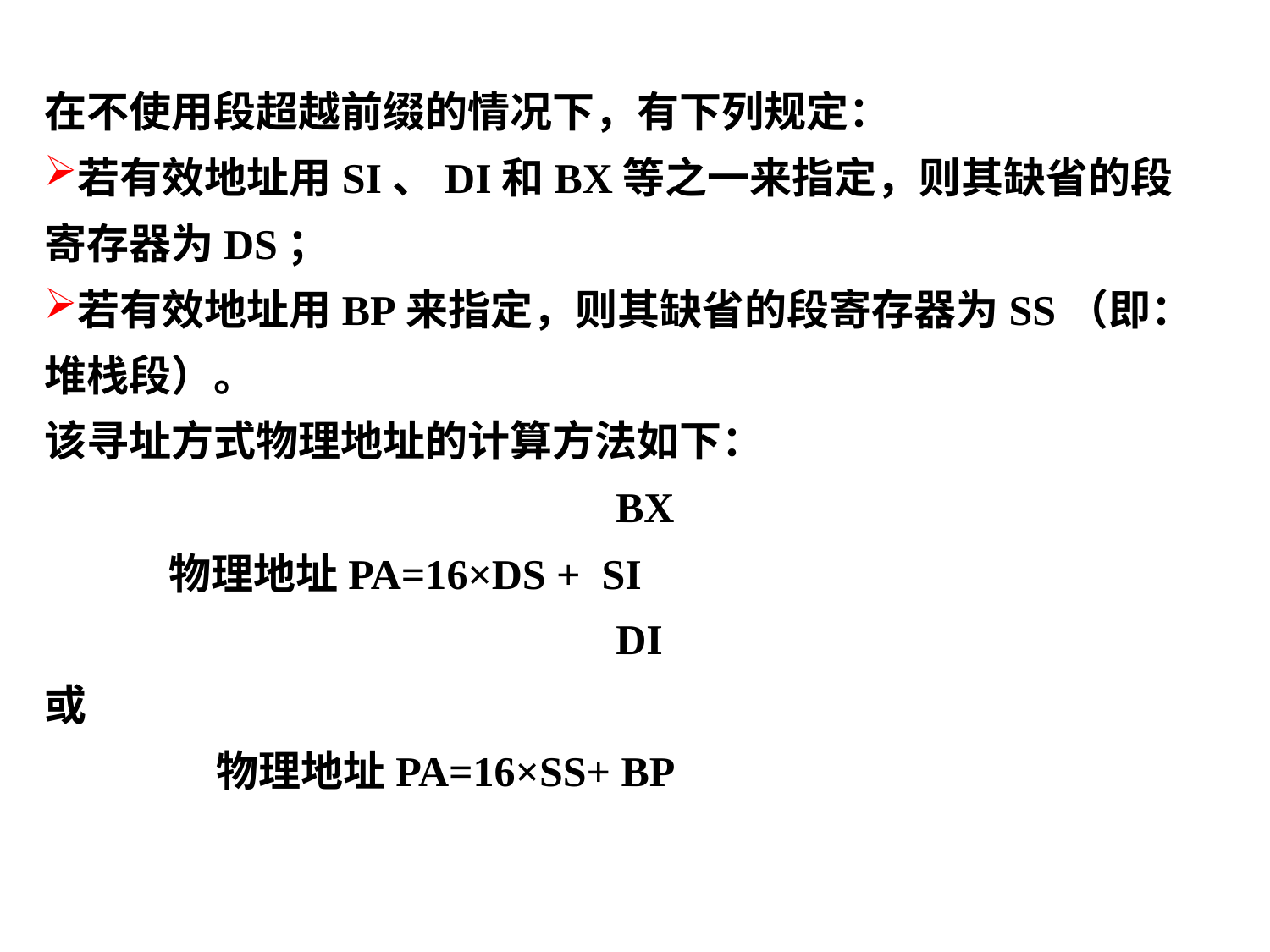

在不使用段超越前缀的情况下，有下列规定：
若有效地址用SI、DI和BX等之一来指定，则其缺省的段寄存器为DS；
若有效地址用BP来指定，则其缺省的段寄存器为SS（即：堆栈段）。
该寻址方式物理地址的计算方法如下：
                                                      BX
            物理地址PA=16×DS +  SI
			                  DI
或
                 物理地址PA=16×SS+ BP